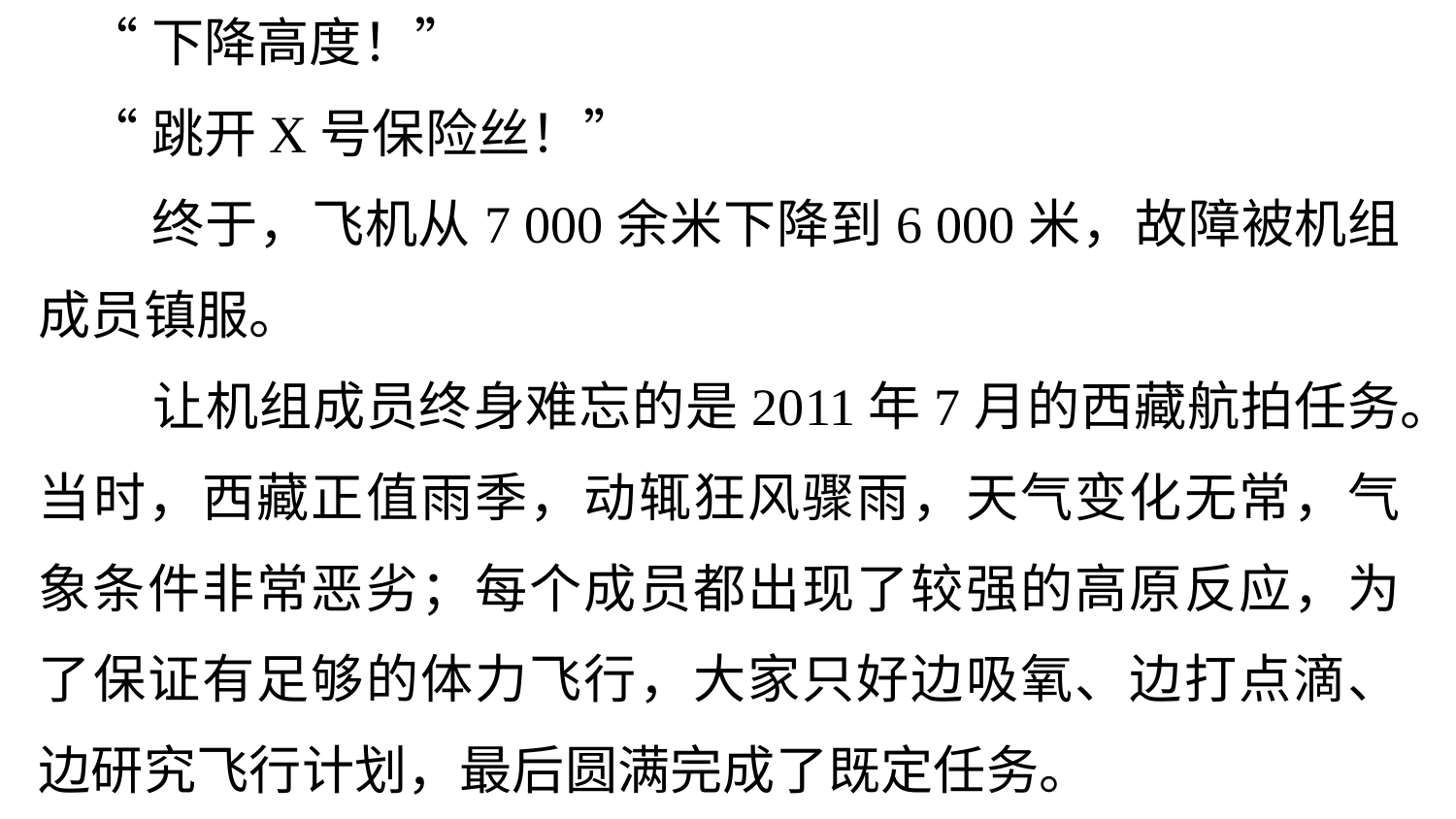

“下降高度！”
    “跳开X号保险丝！”
        终于，飞机从7 000余米下降到6 000米，故障被机组成员镇服。
        让机组成员终身难忘的是2011年7月的西藏航拍任务。当时，西藏正值雨季，动辄狂风骤雨，天气变化无常，气象条件非常恶劣；每个成员都出现了较强的高原反应，为了保证有足够的体力飞行，大家只好边吸氧、边打点滴、边研究飞行计划，最后圆满完成了既定任务。